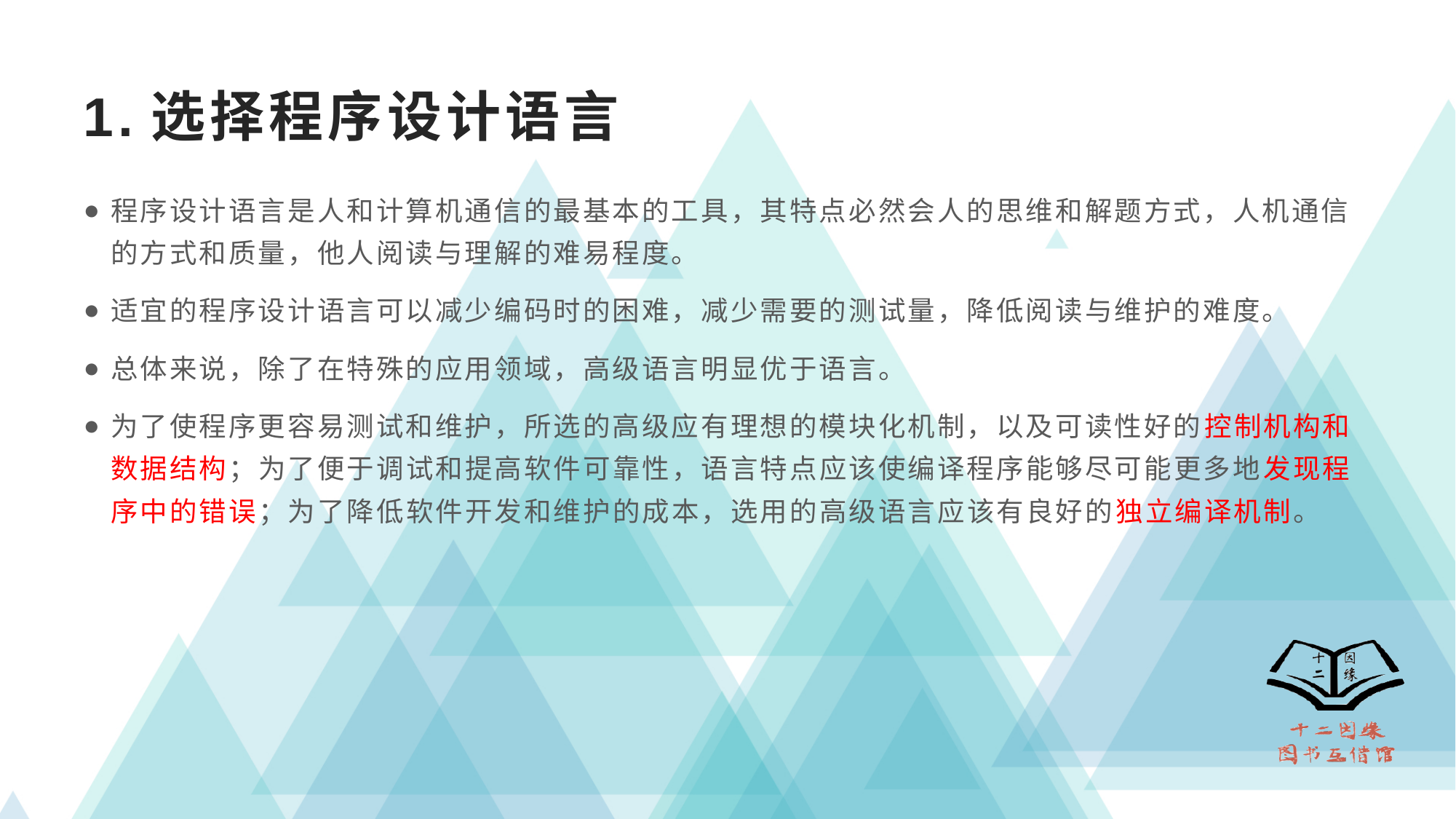

# 1.选择程序设计语言
程序设计语言是人和计算机通信的最基本的工具，其特点必然会人的思维和解题方式，人机通信的方式和质量，他人阅读与理解的难易程度。
适宜的程序设计语言可以减少编码时的困难，减少需要的测试量，降低阅读与维护的难度。
总体来说，除了在特殊的应用领域，高级语言明显优于语言。
为了使程序更容易测试和维护，所选的高级应有理想的模块化机制，以及可读性好的控制机构和数据结构；为了便于调试和提高软件可靠性，语言特点应该使编译程序能够尽可能更多地发现程序中的错误；为了降低软件开发和维护的成本，选用的高级语言应该有良好的独立编译机制。